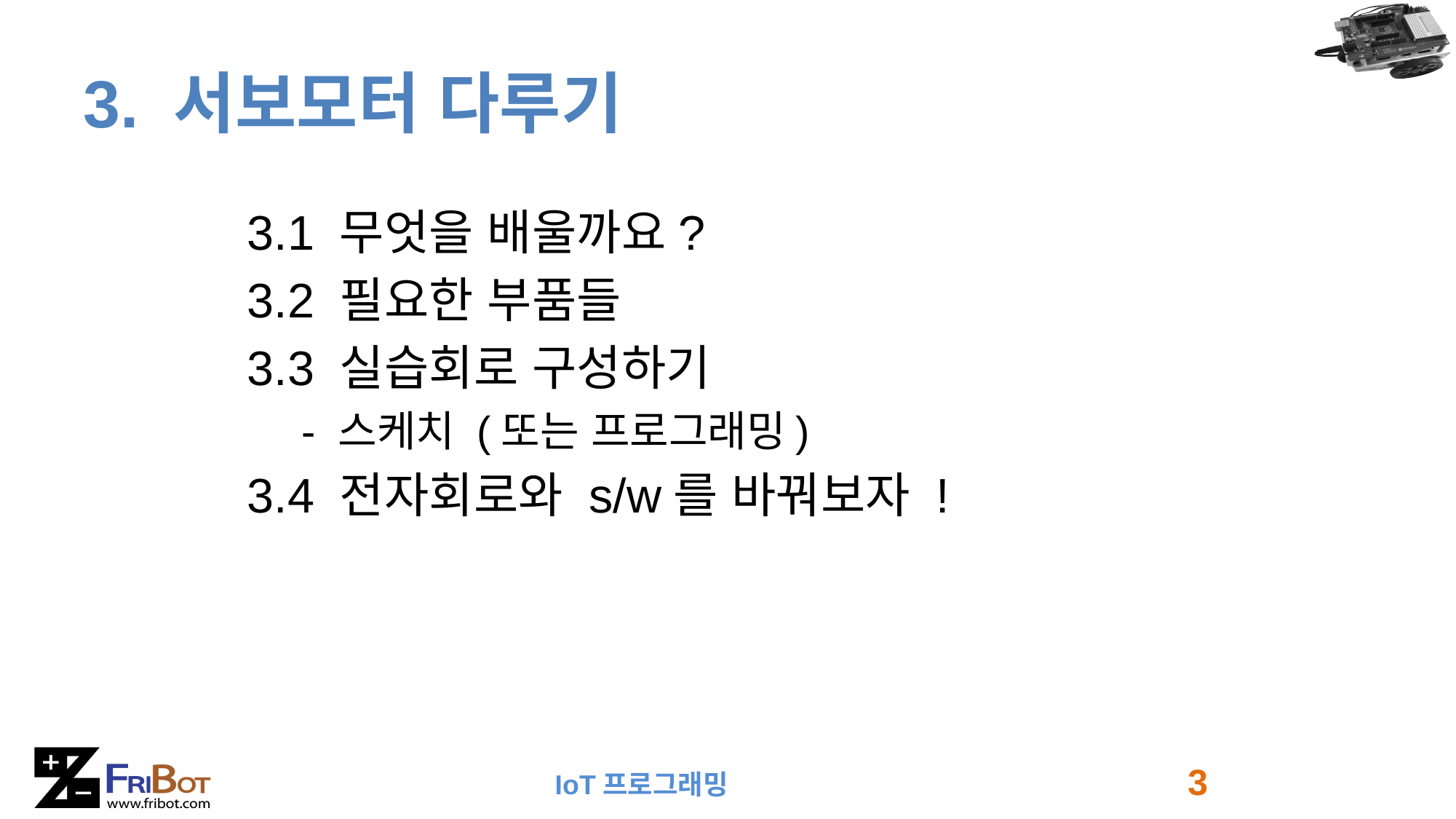

# 3. 서보모터 다루기
3.1 무엇을 배울까요?
3.2 필요한 부품들
3.3 실습회로 구성하기
- 스케치 (또는 프로그래밍)
3.4 전자회로와 s/w를 바꿔보자 !

3